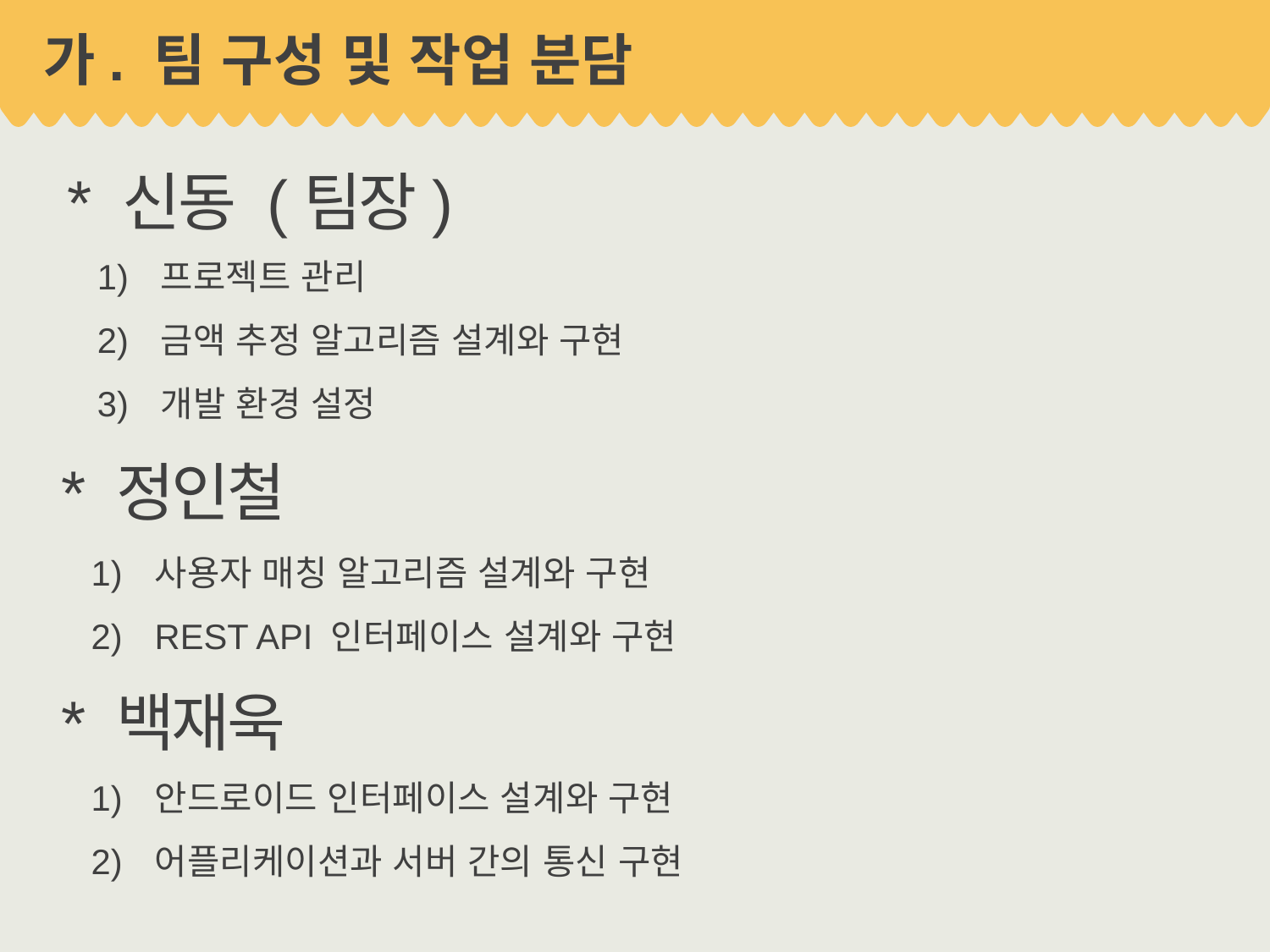

가. 팀 구성 및 작업 분담
* 신동 (팀장)
프로젝트 관리
금액 추정 알고리즘 설계와 구현
개발 환경 설정
* 정인철
사용자 매칭 알고리즘 설계와 구현
REST API 인터페이스 설계와 구현
* 백재욱
안드로이드 인터페이스 설계와 구현
어플리케이션과 서버 간의 통신 구현